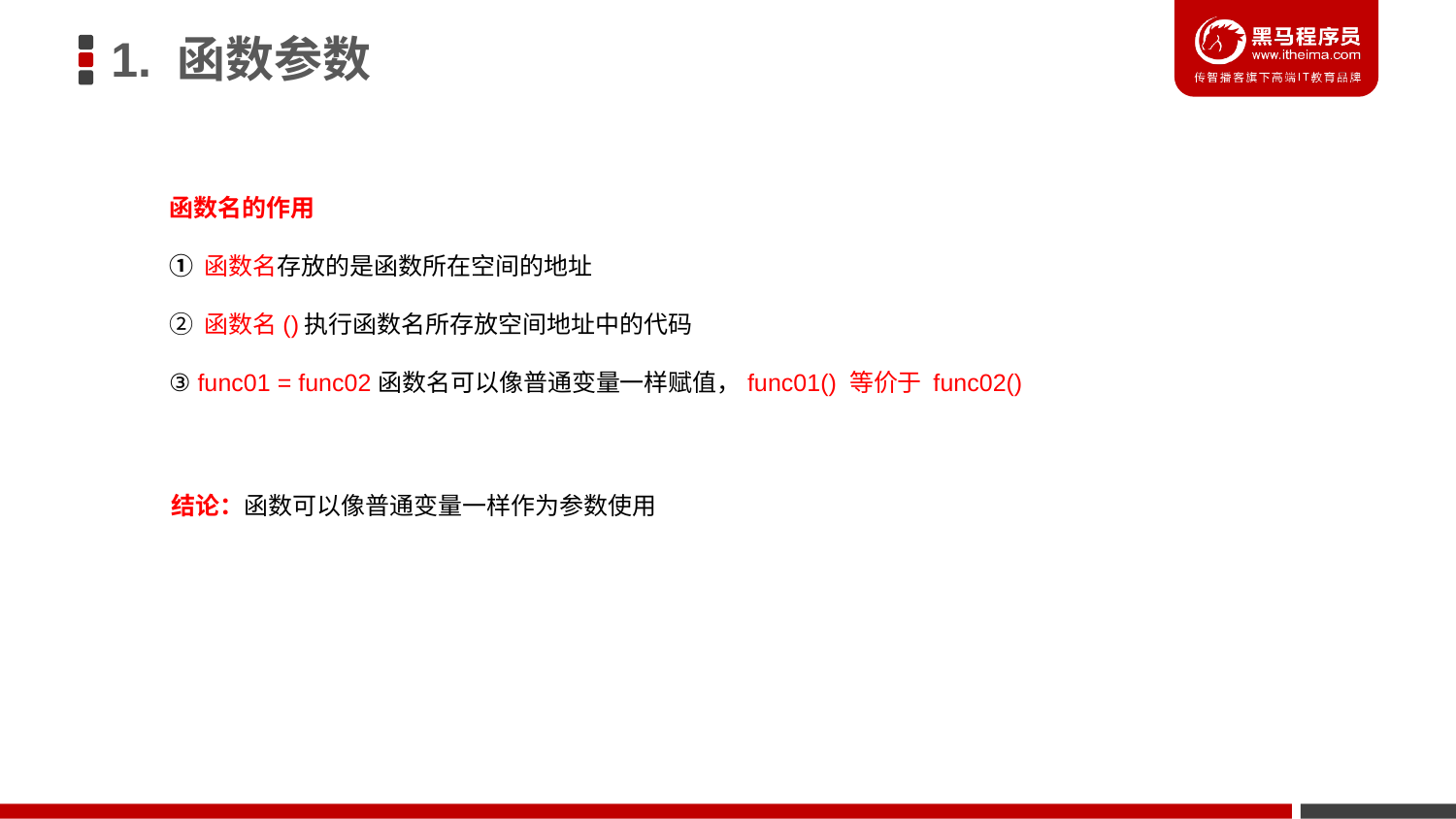

1. 函数参数
函数名的作用

① 函数名存放的是函数所在空间的地址

② 函数名()执行函数名所存放空间地址中的代码

③ func01 = func02函数名可以像普通变量一样赋值，func01() 等价于 func02()

总结
结论：函数可以像普通变量一样作为参数使用